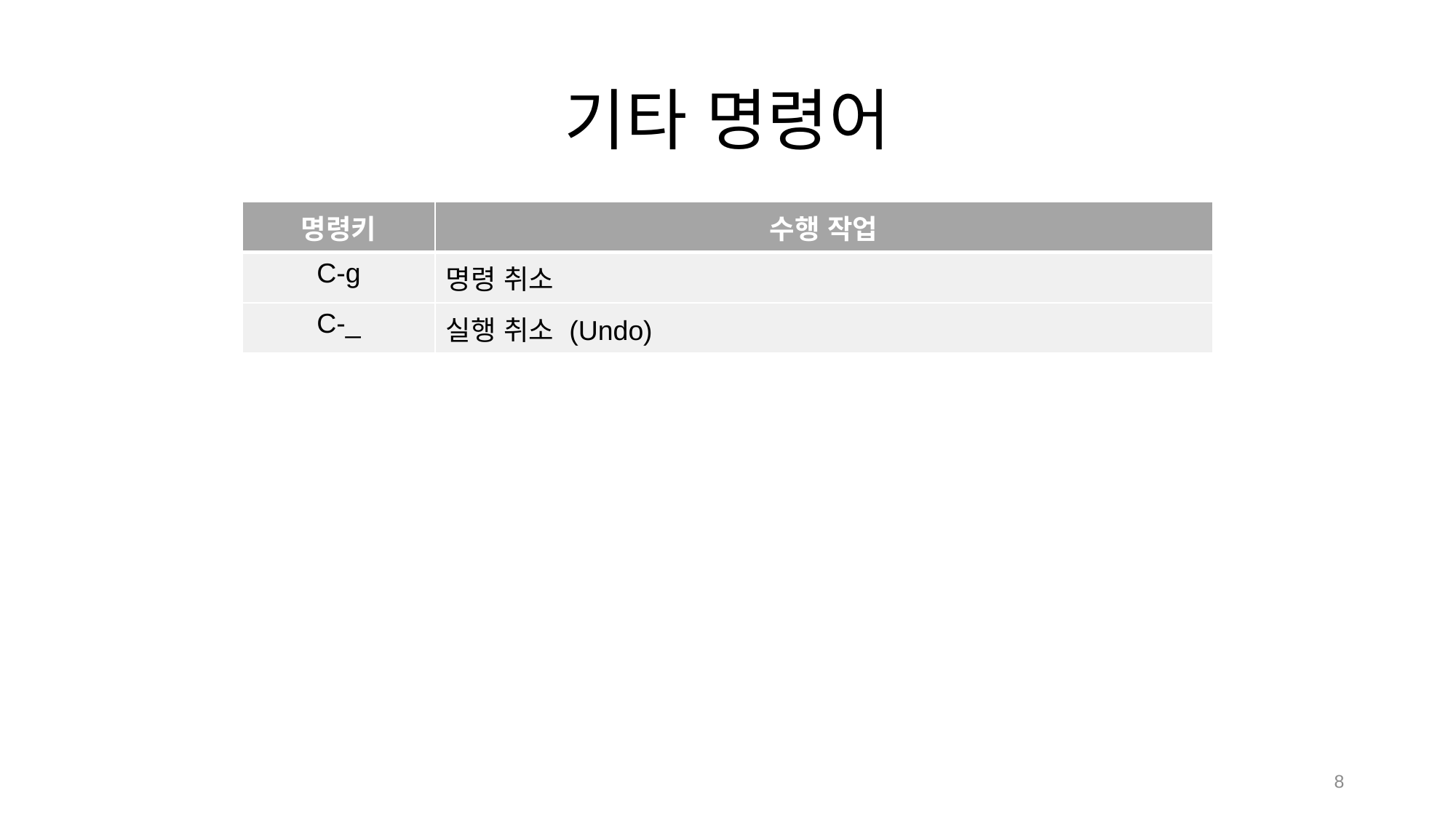

# 기타 명령어
| 명령키 | 수행 작업 |
| --- | --- |
| C-g | 명령 취소 |
| C-\_ | 실행 취소 (Undo) |
8